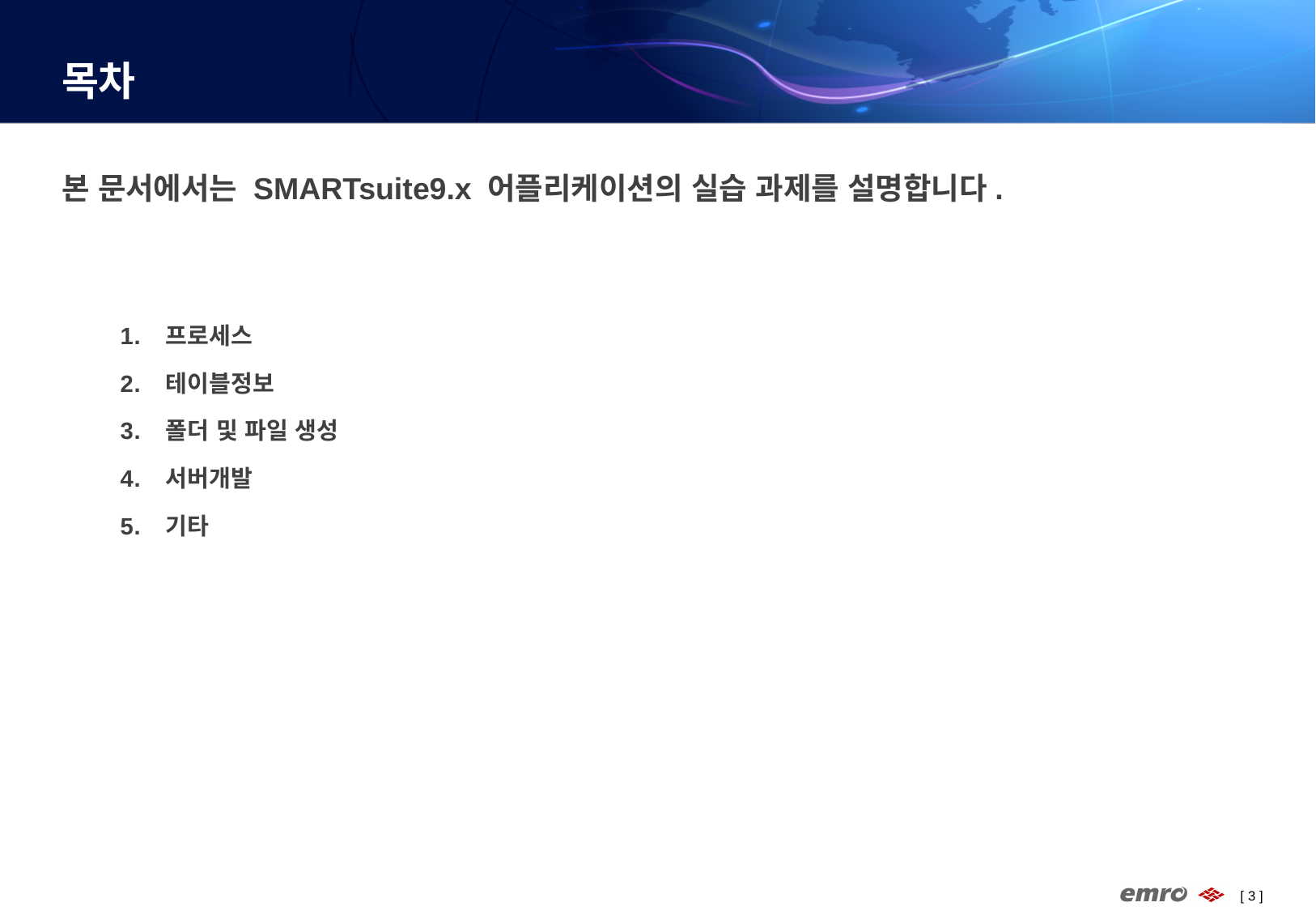

# 목차
본 문서에서는 SMARTsuite9.x 어플리케이션의 실습 과제를 설명합니다.
프로세스
테이블정보
폴더 및 파일 생성
서버개발
기타